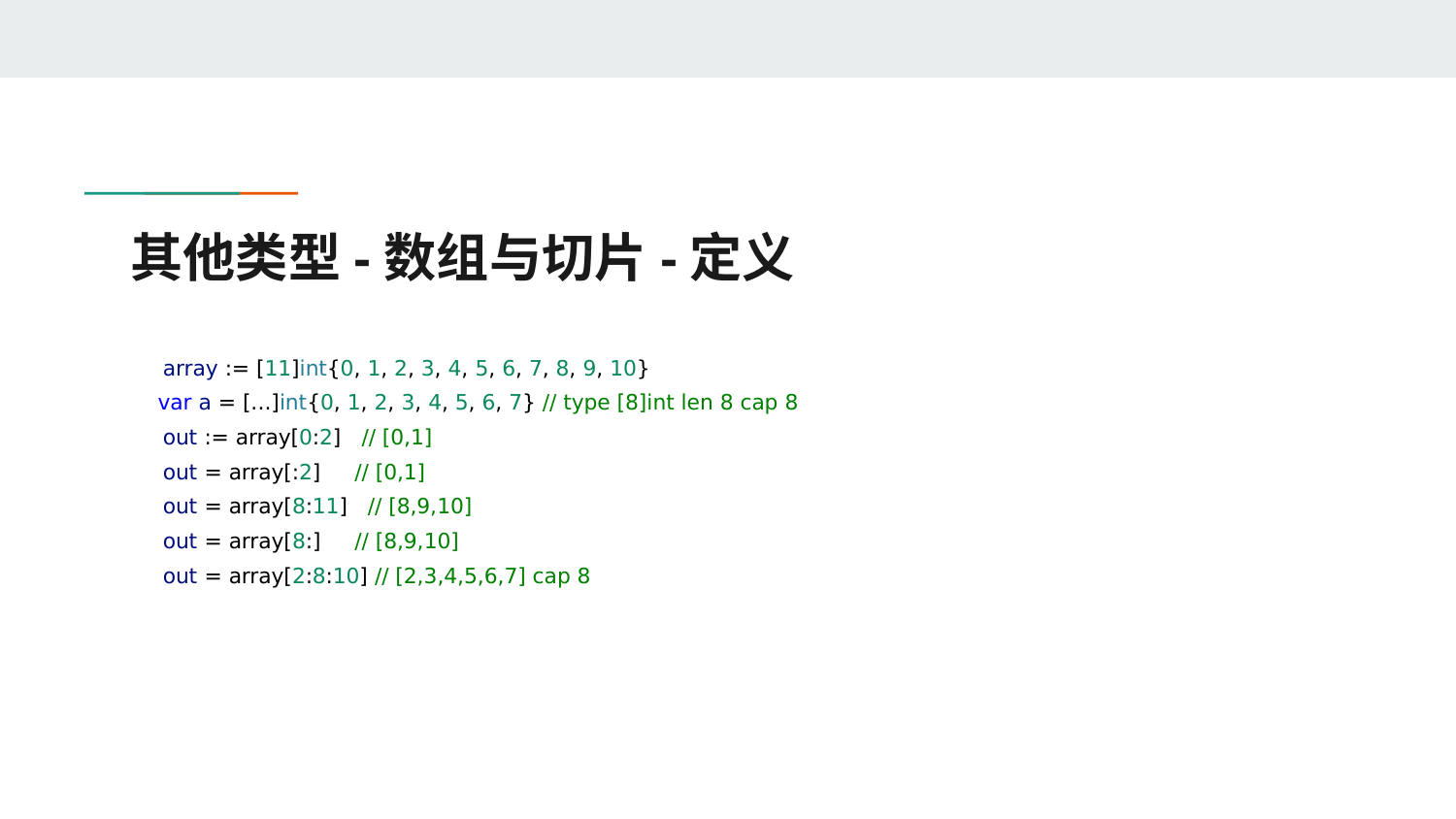

# 其他类型-数组与切片-定义
array := [11]int{0, 1, 2, 3, 4, 5, 6, 7, 8, 9, 10}
    var a = [...]int{0, 1, 2, 3, 4, 5, 6, 7} // type [8]int len 8 cap 8
out := array[0:2]   // [0,1]
out = array[:2]     // [0,1]
out = array[8:11]   // [8,9,10]
out = array[8:]     // [8,9,10]
out = array[2:8:10] // [2,3,4,5,6,7] cap 8